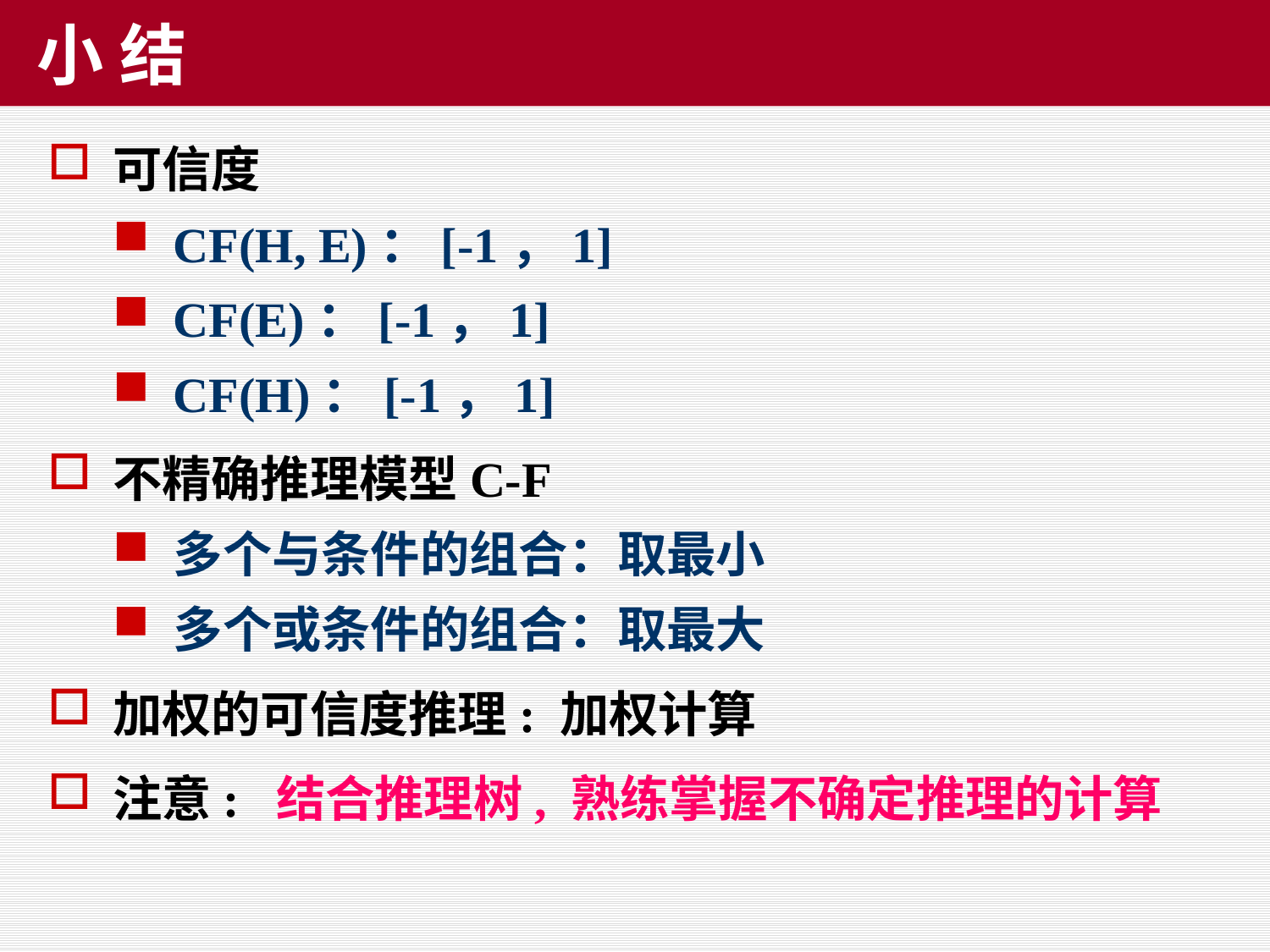

# 小 结
可信度
CF(H, E)：[-1，1]
CF(E)：[-1，1]
CF(H)：[-1，1]
不精确推理模型C-F
多个与条件的组合：取最小
多个或条件的组合：取最大
加权的可信度推理: 加权计算
注意:  结合推理树, 熟练掌握不确定推理的计算